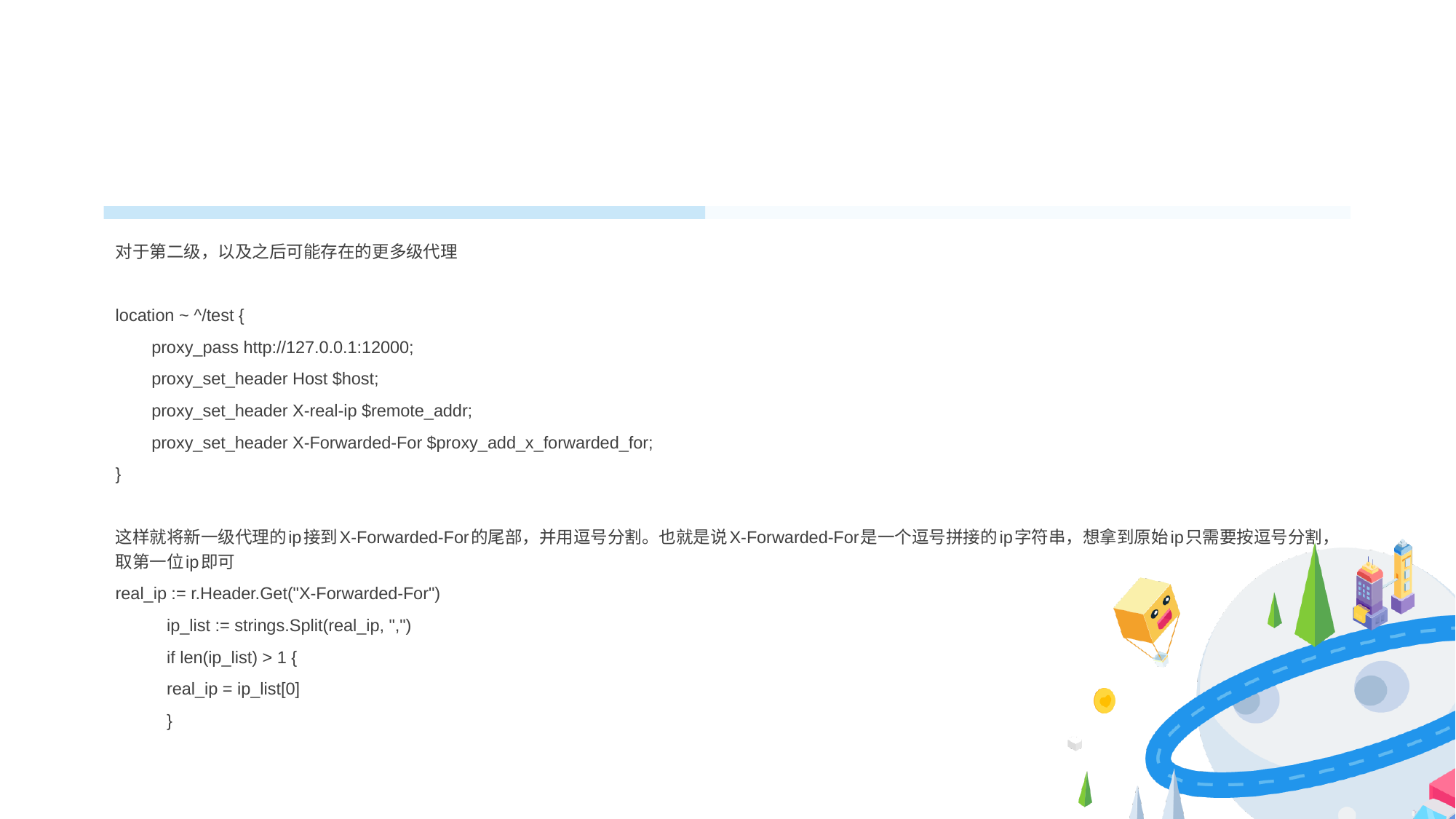

#
对于第二级，以及之后可能存在的更多级代理

location ~ ^/test {
　　proxy_pass http://127.0.0.1:12000;
　　proxy_set_header Host $host;
　　proxy_set_header X-real-ip $remote_addr;
　　proxy_set_header X-Forwarded-For $proxy_add_x_forwarded_for;
}

这样就将新一级代理的ip接到X-Forwarded-For的尾部，并用逗号分割。也就是说X-Forwarded-For是一个逗号拼接的ip字符串，想拿到原始ip只需要按逗号分割，取第一位ip即可
real_ip := r.Header.Get("X-Forwarded-For")
	ip_list := strings.Split(real_ip, ",")
	if len(ip_list) > 1 {
		real_ip = ip_list[0]
	}